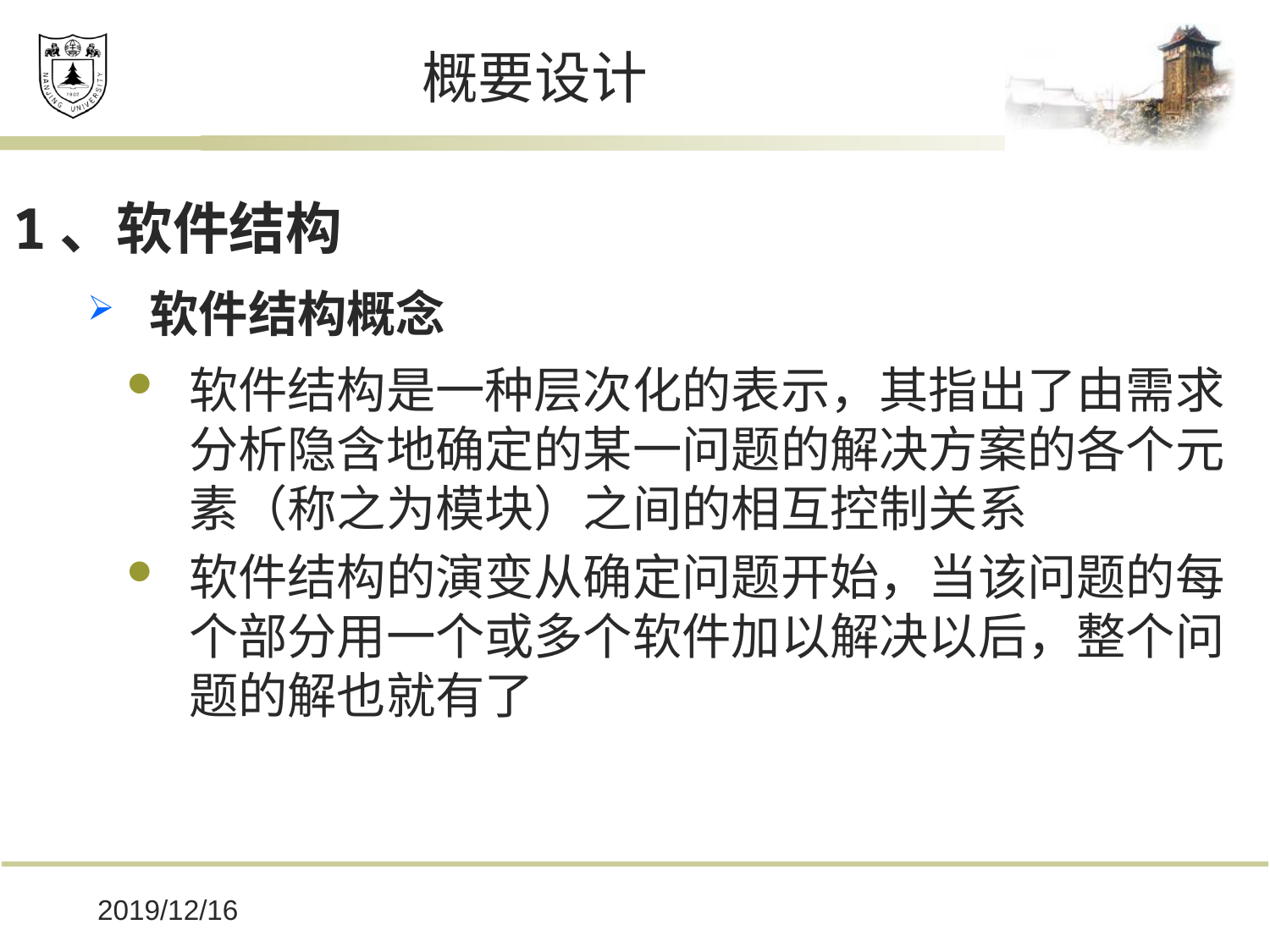

# 概要设计
1、软件结构
软件结构概念
软件结构是一种层次化的表示，其指出了由需求分析隐含地确定的某一问题的解决方案的各个元素（称之为模块）之间的相互控制关系
软件结构的演变从确定问题开始，当该问题的每个部分用一个或多个软件加以解决以后，整个问题的解也就有了
2019/12/16